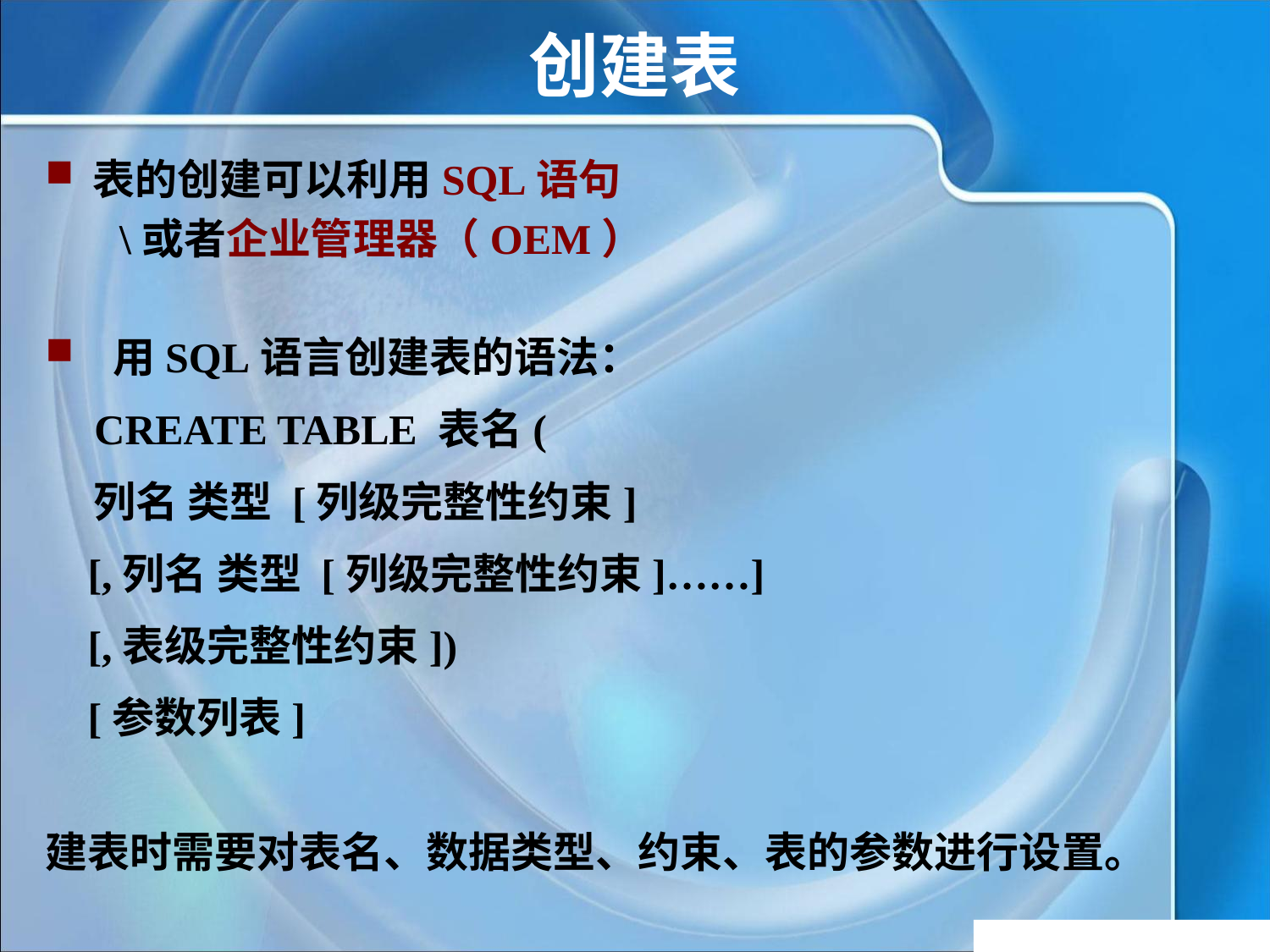

# 创建表
表的创建可以利用SQL语句
       \或者企业管理器（OEM）

 用SQL语言创建表的语法：
    CREATE TABLE 表名(
    列名 类型 [列级完整性约束]
    [,列名 类型 [列级完整性约束]……]
    [,表级完整性约束])
    [参数列表]

建表时需要对表名、数据类型、约束、表的参数进行设置。
10